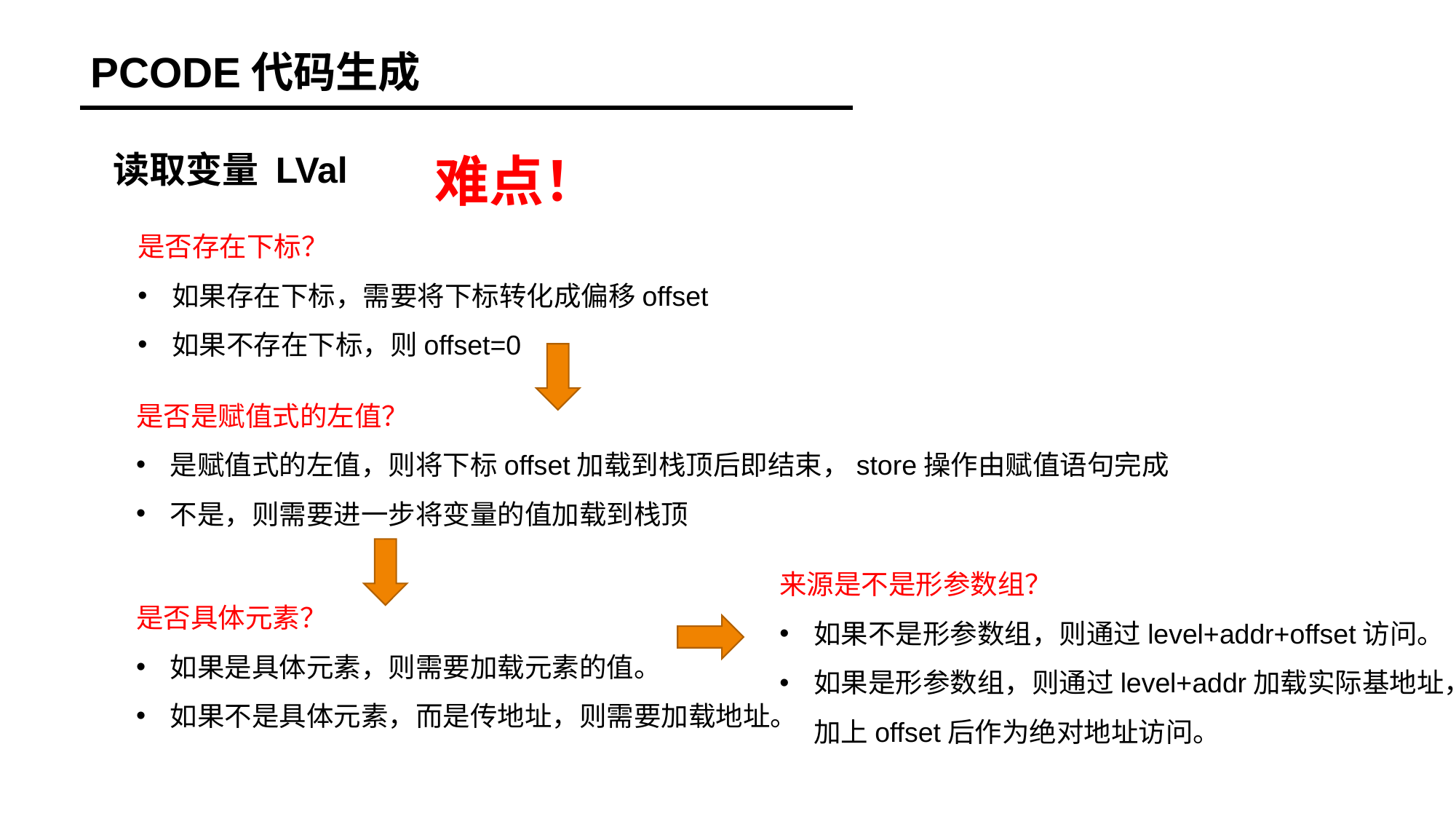

PCODE代码生成
难点！
读取变量 LVal
是否存在下标？
如果存在下标，需要将下标转化成偏移offset
如果不存在下标，则offset=0

是否是赋值式的左值？
是赋值式的左值，则将下标offset加载到栈顶后即结束，store操作由赋值语句完成
不是，则需要进一步将变量的值加载到栈顶
来源是不是形参数组？
如果不是形参数组，则通过level+addr+offset访问。
如果是形参数组，则通过level+addr加载实际基地址，加上offset后作为绝对地址访问。

是否具体元素？
如果是具体元素，则需要加载元素的值。
如果不是具体元素，而是传地址，则需要加载地址。